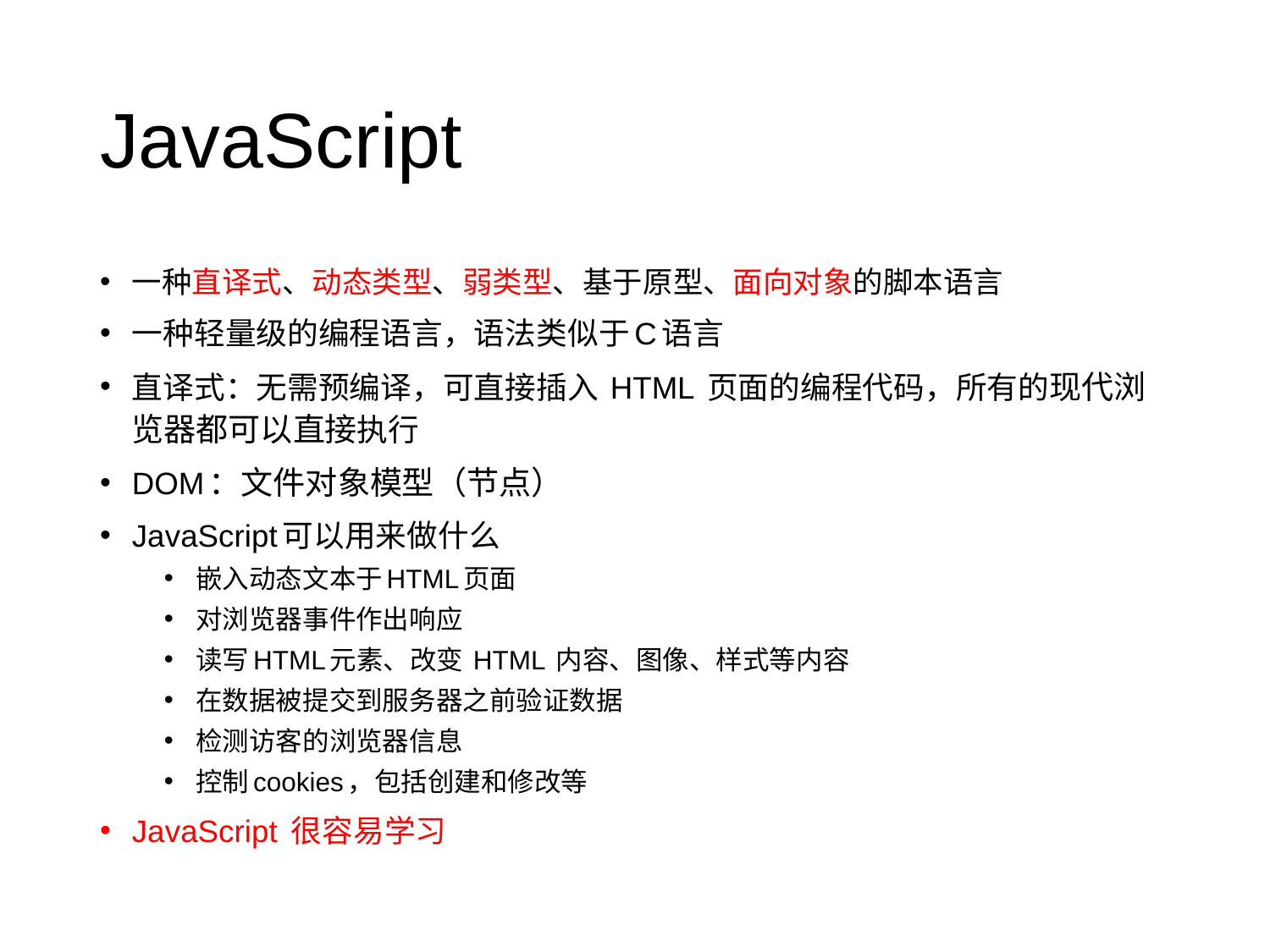

# JavaScript
一种直译式、动态类型、弱类型、基于原型、面向对象的脚本语言
一种轻量级的编程语言，语法类似于C语言
直译式：无需预编译，可直接插入 HTML 页面的编程代码，所有的现代浏览器都可以直接执行
DOM：文件对象模型（节点）
JavaScript可以用来做什么
嵌入动态文本于HTML页面
对浏览器事件作出响应
读写HTML元素、改变 HTML 内容、图像、样式等内容
在数据被提交到服务器之前验证数据
检测访客的浏览器信息
控制cookies，包括创建和修改等
JavaScript 很容易学习